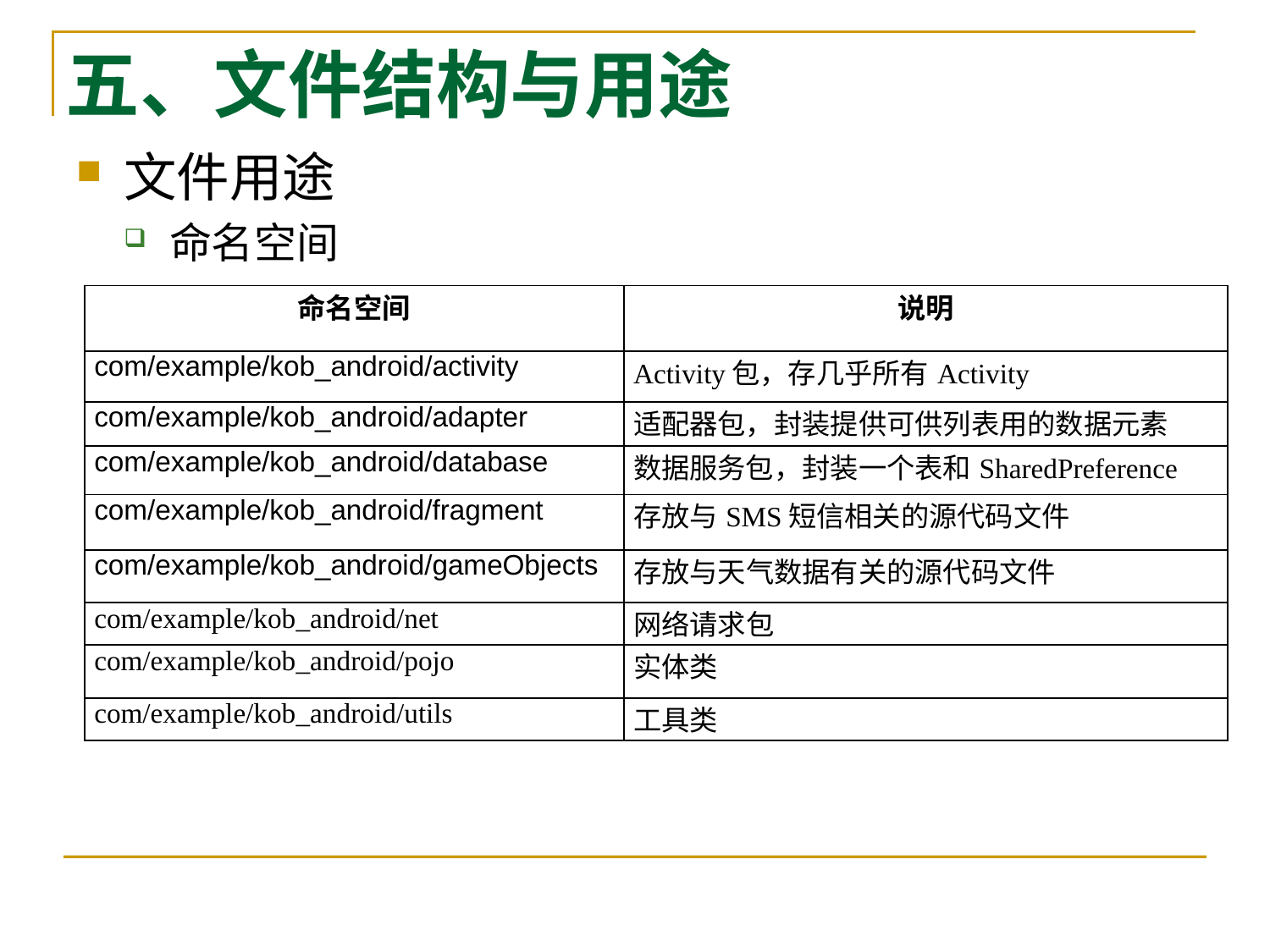

# 五、文件结构与用途
文件用途
命名空间
| 命名空间 | 说明 |
| --- | --- |
| com/example/kob\_android/activity | Activity包，存几乎所有Activity |
| com/example/kob\_android/adapter | 适配器包，封装提供可供列表用的数据元素 |
| com/example/kob\_android/database | 数据服务包，封装一个表和SharedPreference |
| com/example/kob\_android/fragment | 存放与SMS短信相关的源代码文件 |
| com/example/kob\_android/gameObjects | 存放与天气数据有关的源代码文件 |
| com/example/kob\_android/net | 网络请求包 |
| com/example/kob\_android/pojo | 实体类 |
| com/example/kob\_android/utils | 工具类 |